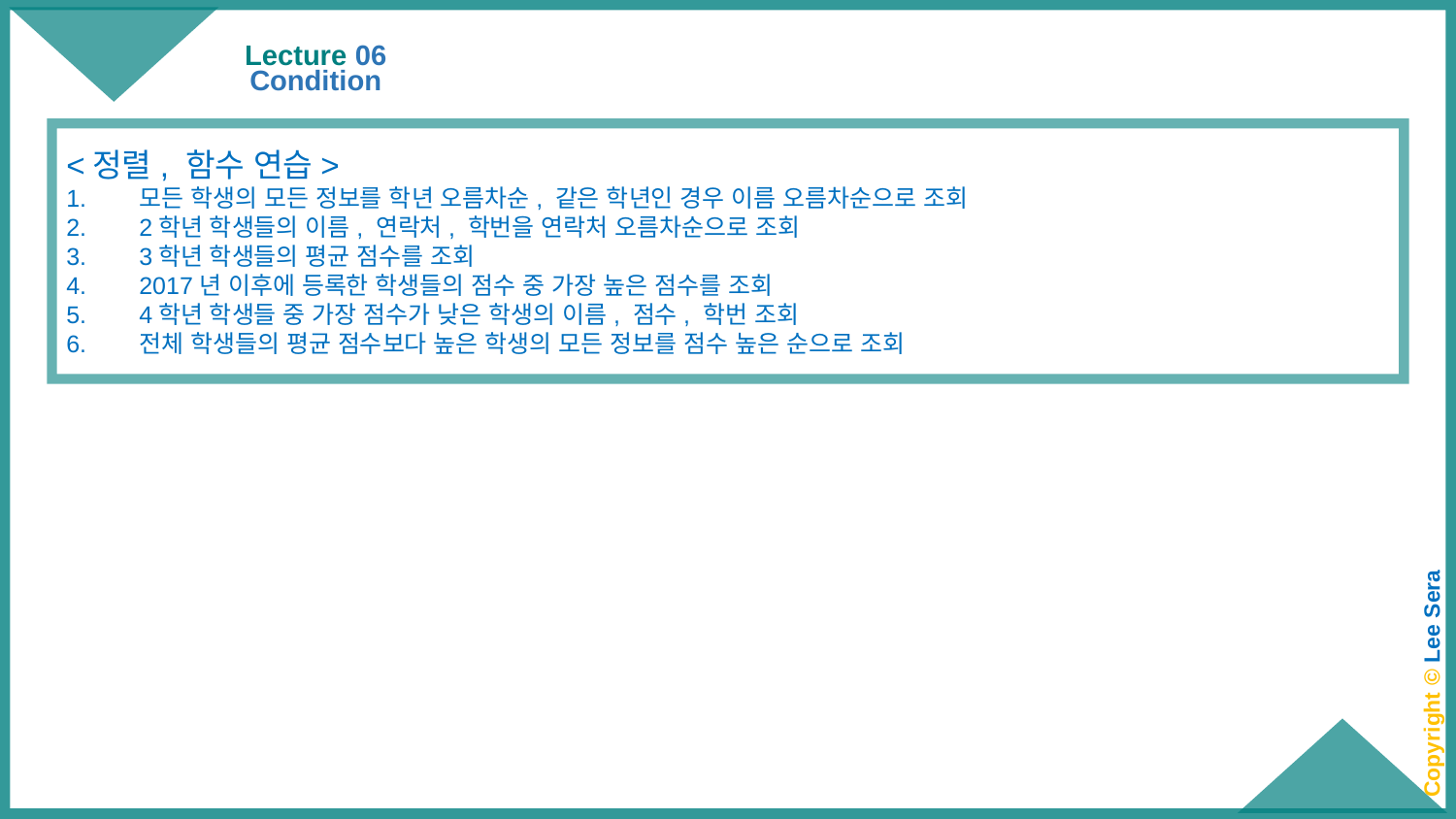

# Lecture 06
Condition
<정렬, 함수 연습>
모든 학생의 모든 정보를 학년 오름차순, 같은 학년인 경우 이름 오름차순으로 조회
2학년 학생들의 이름, 연락처, 학번을 연락처 오름차순으로 조회
3학년 학생들의 평균 점수를 조회
2017년 이후에 등록한 학생들의 점수 중 가장 높은 점수를 조회
4학년 학생들 중 가장 점수가 낮은 학생의 이름, 점수, 학번 조회
전체 학생들의 평균 점수보다 높은 학생의 모든 정보를 점수 높은 순으로 조회
Copyright © Lee Sera